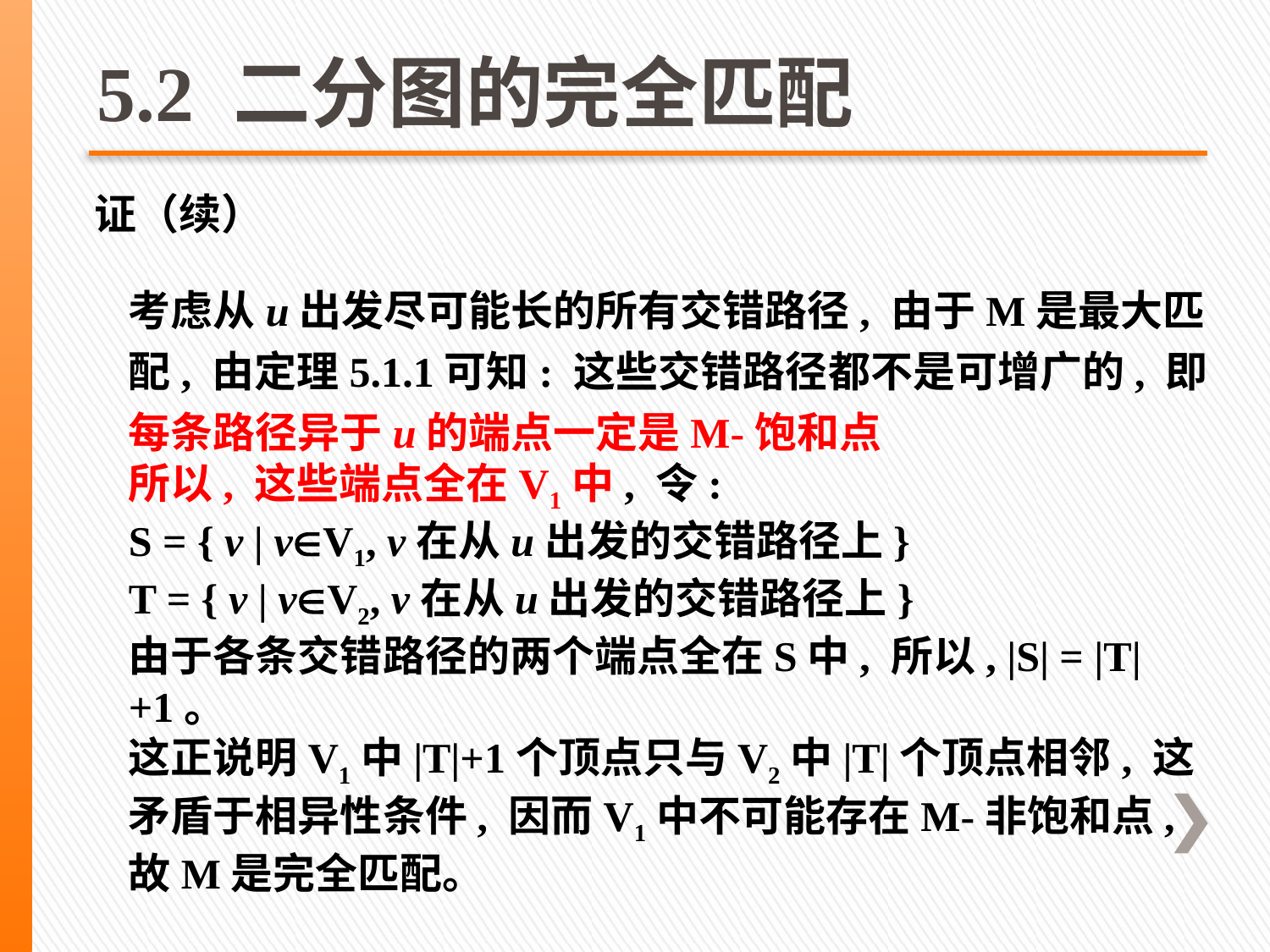

# 5.2 二分图的完全匹配
证（续）
考虑从u出发尽可能长的所有交错路径, 由于M是最大匹配, 由定理5.1.1可知: 这些交错路径都不是可增广的, 即每条路径异于u的端点一定是M-饱和点
所以, 这些端点全在V1中, 令:
S = { v | v∈V1, v在从u出发的交错路径上}
T = { v | v∈V2, v在从u出发的交错路径上}
由于各条交错路径的两个端点全在S中, 所以, |S| = |T|+1。
这正说明V1中|T|+1个顶点只与V2中|T|个顶点相邻, 这矛盾于相异性条件, 因而V1中不可能存在M-非饱和点, 故M是完全匹配。